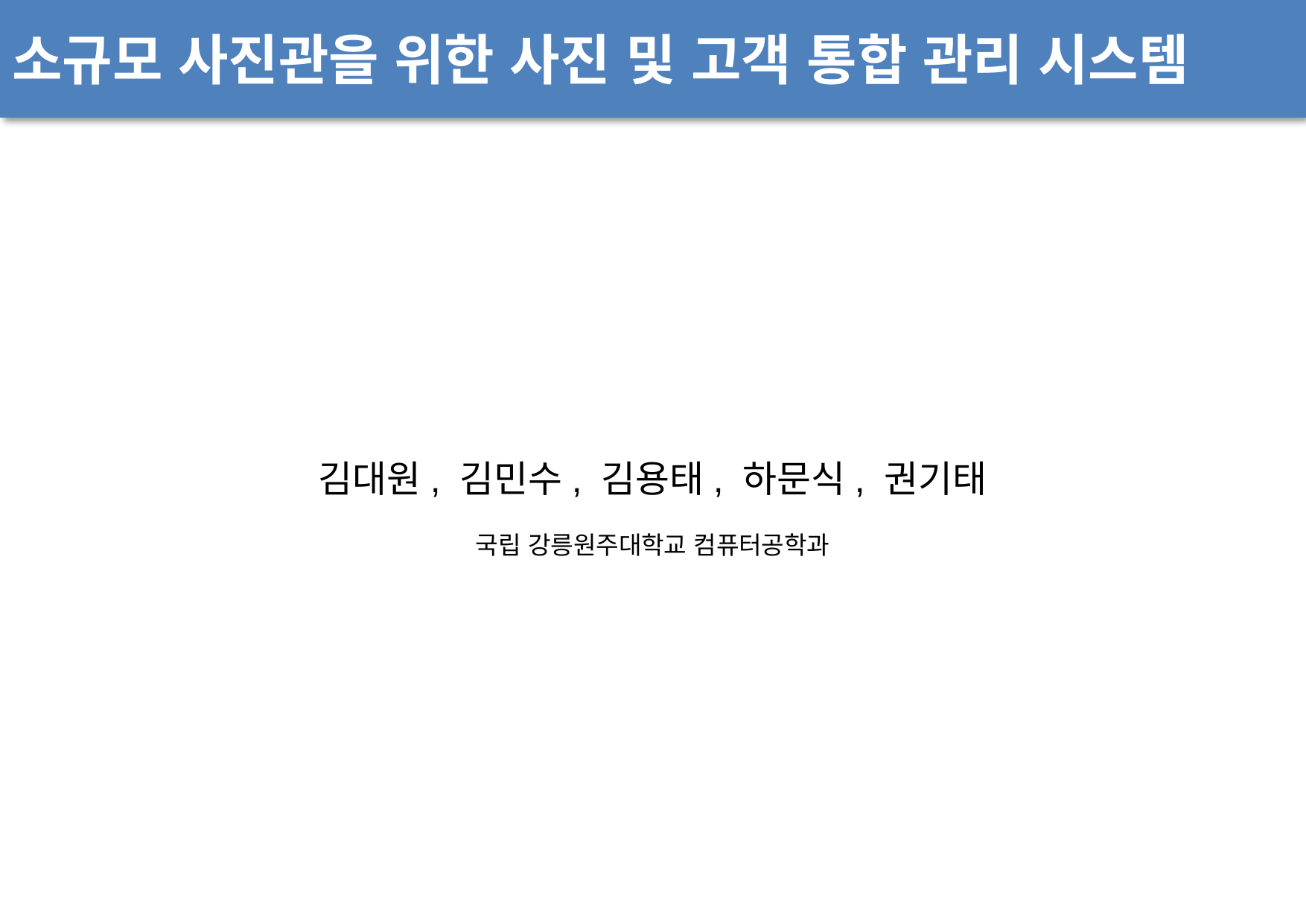

소규모 사진관을 위한 사진 및 고객 통합 관리 시스템

김대원, 김민수, 김용태, 하문식, 권기태

국립 강릉원주대학교 컴퓨터공학과